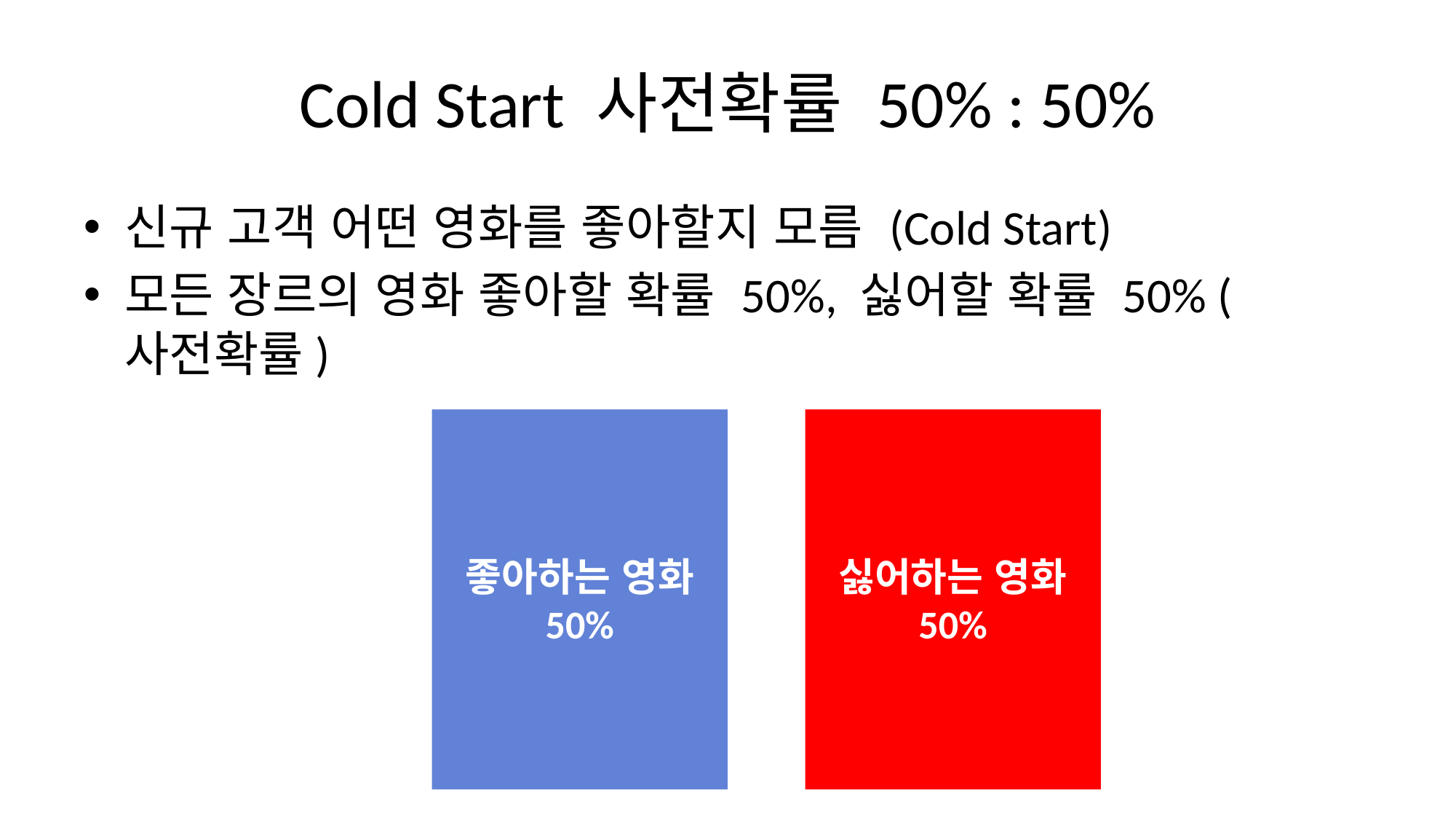

# Cold Start 사전확률 50% : 50%
신규 고객 어떤 영화를 좋아할지 모름 (Cold Start)
모든 장르의 영화 좋아할 확률 50%, 싫어할 확률 50% (사전확률)
좋아하는 영화
50%
싫어하는 영화
50%